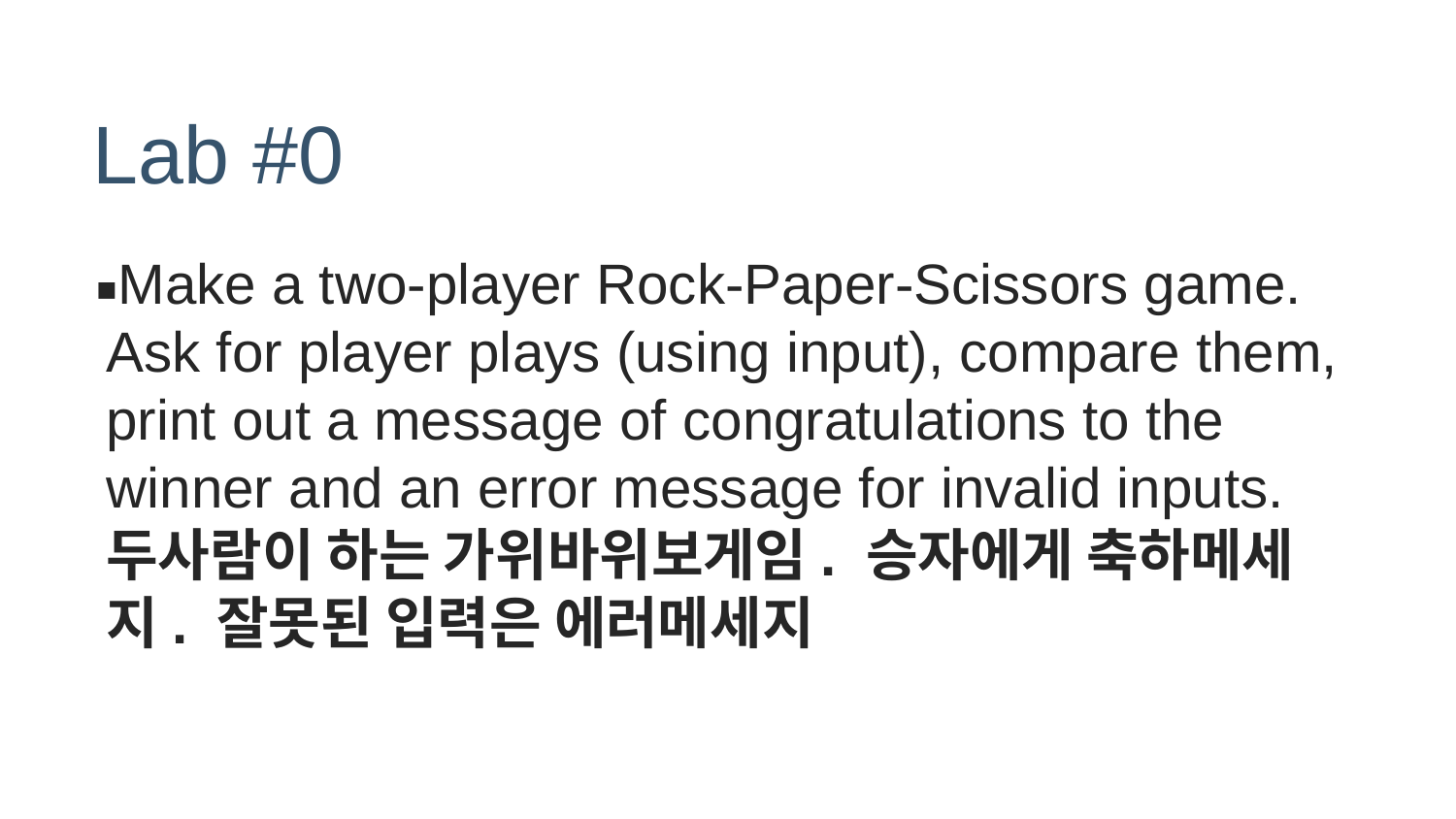

# Lab #0
Make a two-player Rock-Paper-Scissors game. Ask for player plays (using input), compare them, print out a message of congratulations to the winner and an error message for invalid inputs.  두사람이 하는 가위바위보게임. 승자에게 축하메세지. 잘못된 입력은 에러메세지